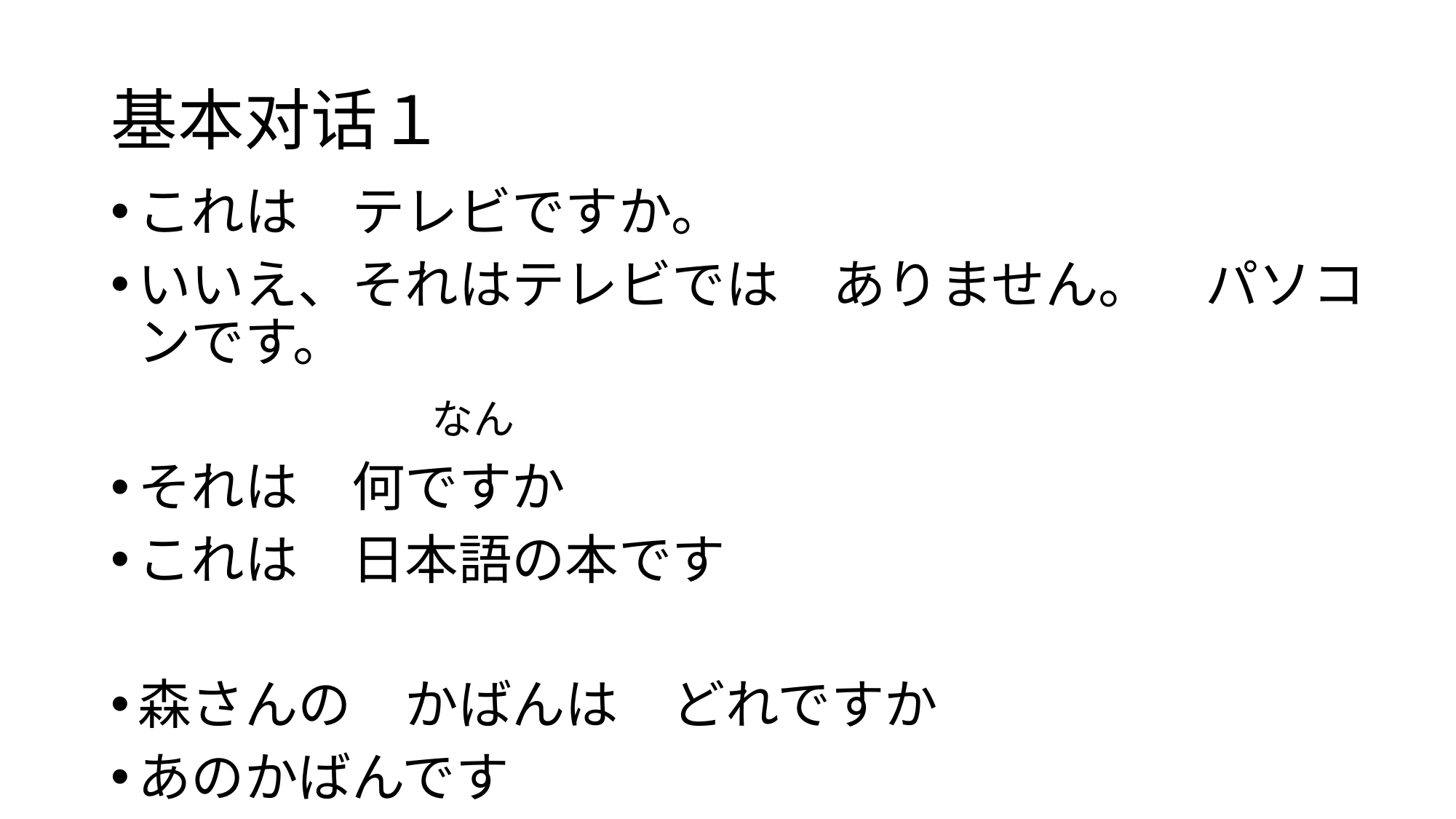

# 基本对话１
これは　テレビですか。
いいえ、それはテレビでは　ありません。　パソコンです。
　　　　　　なん
それは　何ですか
これは　日本語の本です

森さんの　かばんは　どれですか
あのかばんです